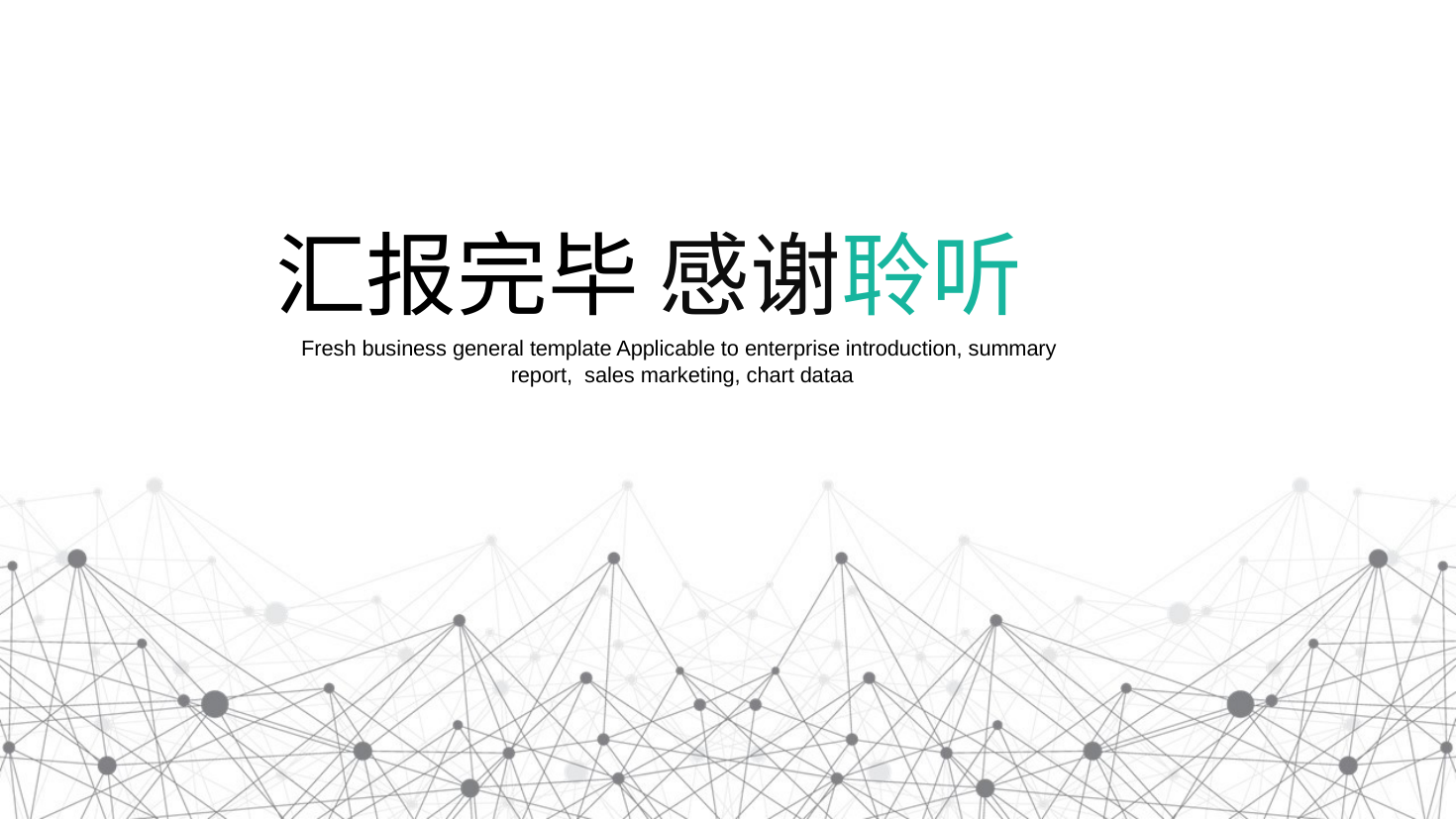

汇报完毕 感谢聆听
Fresh business general template Applicable to enterprise introduction, summary
 report,  sales marketing, chart dataa